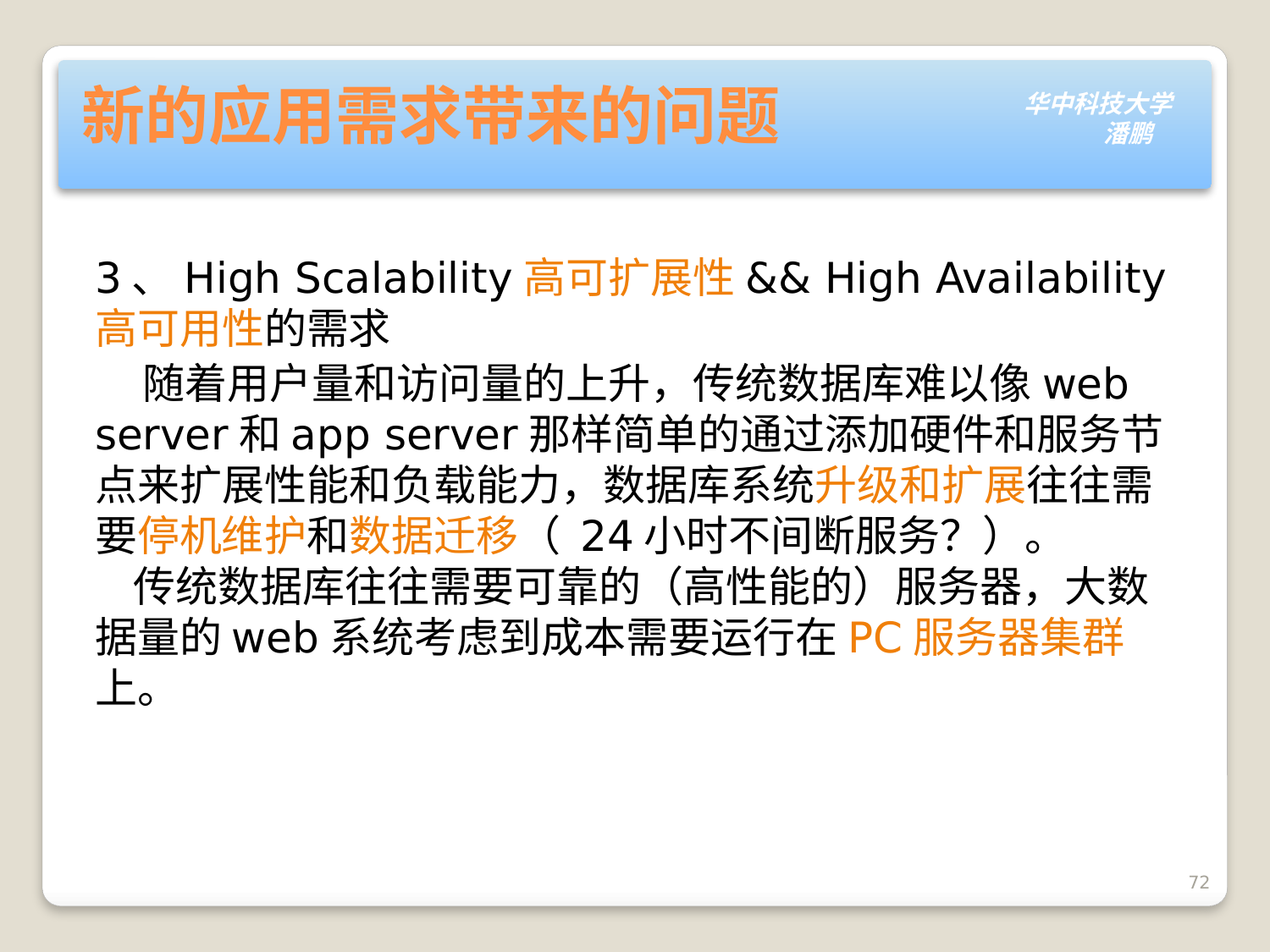

# 新的应用需求带来的问题
3、High Scalability高可扩展性&& High Availability高可用性的需求
    随着用户量和访问量的上升，传统数据库难以像web server和app server那样简单的通过添加硬件和服务节点来扩展性能和负载能力，数据库系统升级和扩展往往需要停机维护和数据迁移（ 24小时不间断服务？）。
    传统数据库往往需要可靠的（高性能的）服务器，大数据量的web系统考虑到成本需要运行在PC服务器集群上。
72